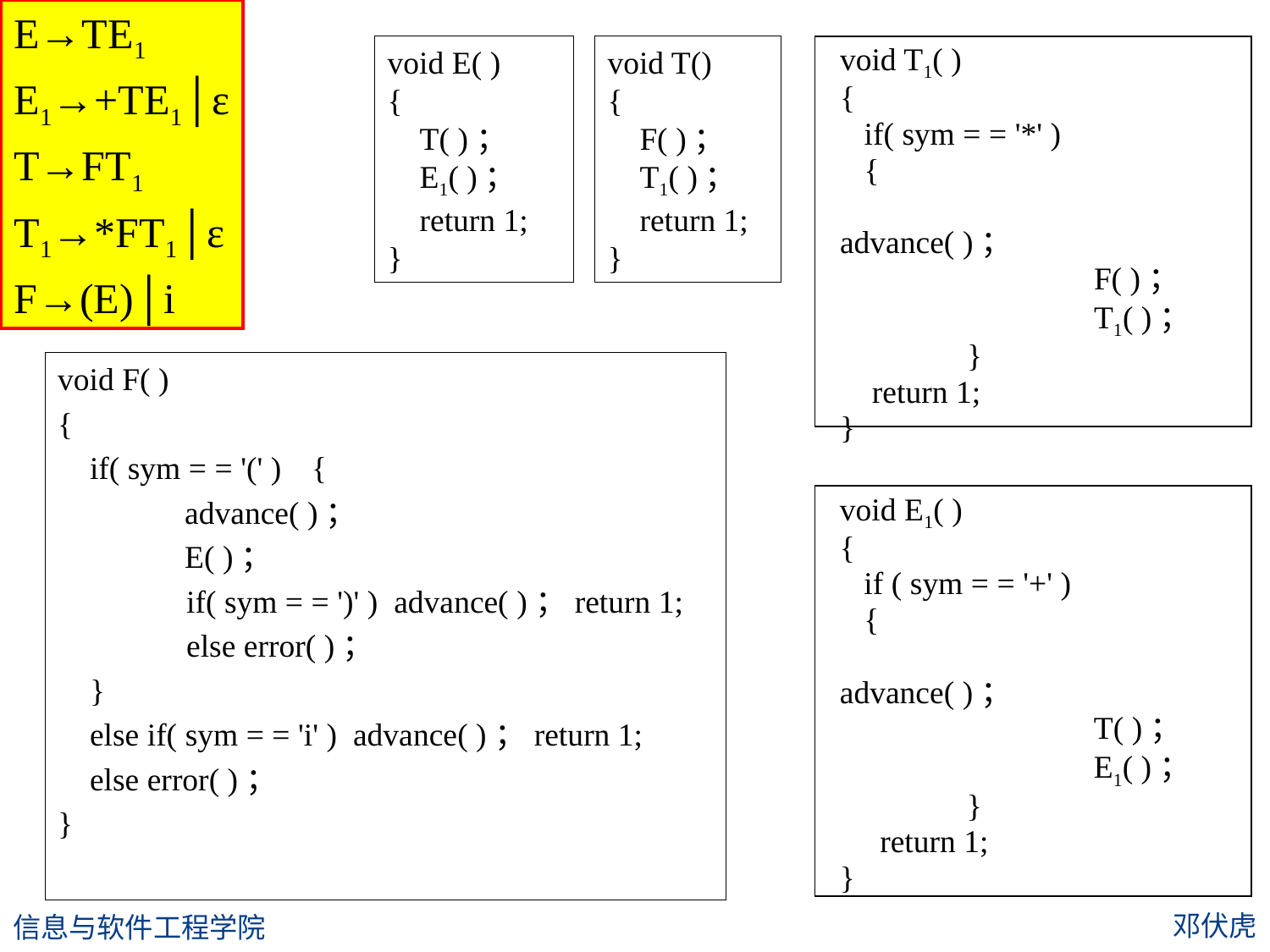

E→TE1
E1→+TE1│ε
T→FT1
T1→*FT1│ε
F→(E)│i
void T()
{
    F( )；
    T1( )；
    return 1;
}
void E( )
{
    T( )；
    E1( )；
    return 1;
}
void T1( )
{
   if( sym = = '*' )
   {
		advance( )；
		F( )；
		T1( )；
	}
    return 1;
}
void F( )
{
    if( sym = = '(' )	{
	advance( )；
	E( )；
                if( sym = = ')' )  advance( )；return 1;
                else error( )；
    }
    else if( sym = = 'i' )  advance( )；return 1;
    else error( )；
}
void E1( )
{
   if ( sym = = '+' )
   {
		advance( )；
		T( )；
		E1( )；
	}
     return 1;
}
32
邓伏虎
信息与软件工程学院